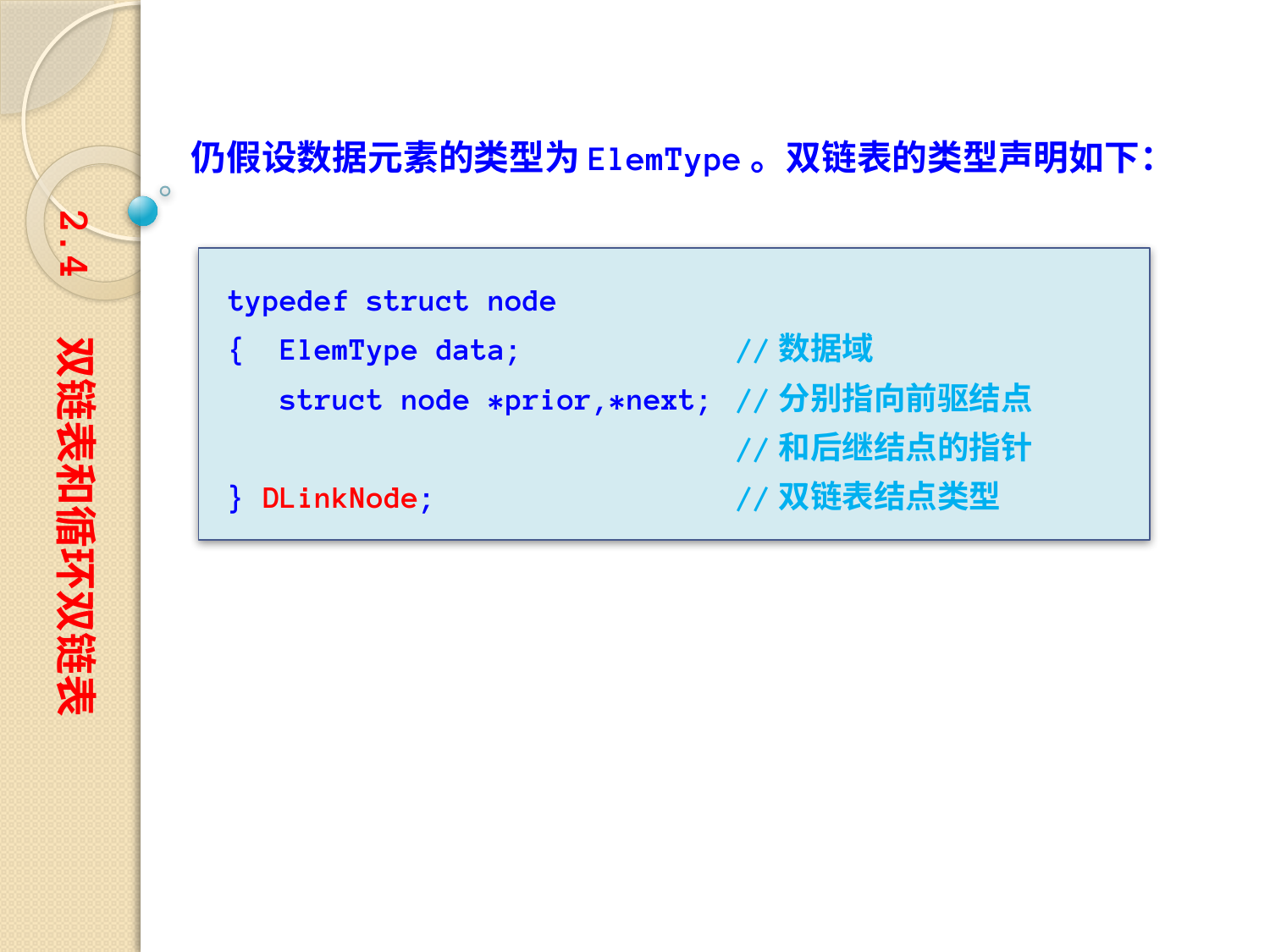

仍假设数据元素的类型为ElemType。双链表的类型声明如下：
2.4  双链表和循环双链表
typedef struct node
{  ElemType data;		//数据域
   struct node *prior,*next;	//分别指向前驱结点
				//和后继结点的指针
} DLinkNode;			//双链表结点类型